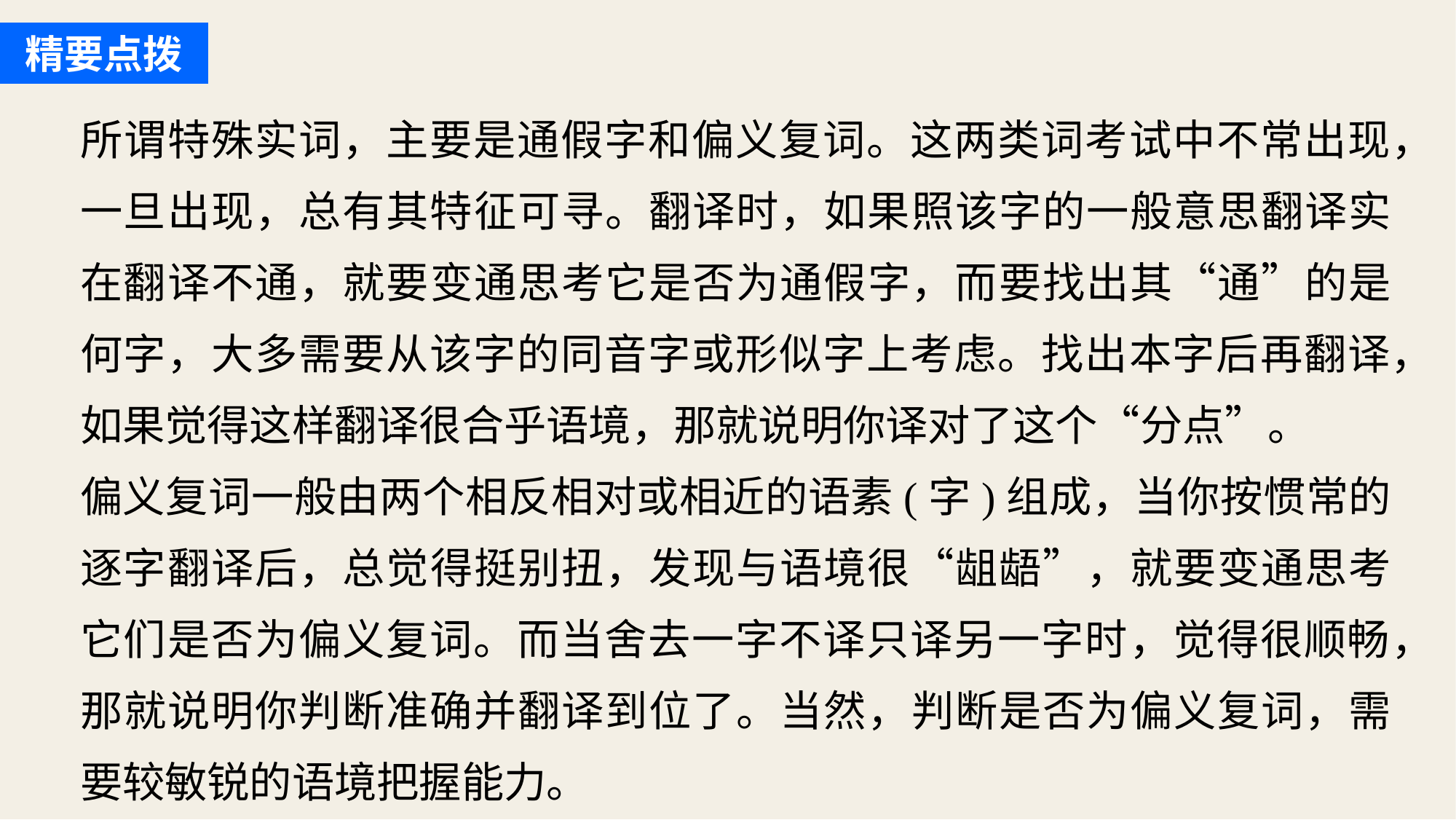

精要点拨
所谓特殊实词，主要是通假字和偏义复词。这两类词考试中不常出现，一旦出现，总有其特征可寻。翻译时，如果照该字的一般意思翻译实在翻译不通，就要变通思考它是否为通假字，而要找出其“通”的是何字，大多需要从该字的同音字或形似字上考虑。找出本字后再翻译，如果觉得这样翻译很合乎语境，那就说明你译对了这个“分点”。
偏义复词一般由两个相反相对或相近的语素(字)组成，当你按惯常的逐字翻译后，总觉得挺别扭，发现与语境很“龃龉”，就要变通思考它们是否为偏义复词。而当舍去一字不译只译另一字时，觉得很顺畅，那就说明你判断准确并翻译到位了。当然，判断是否为偏义复词，需要较敏锐的语境把握能力。